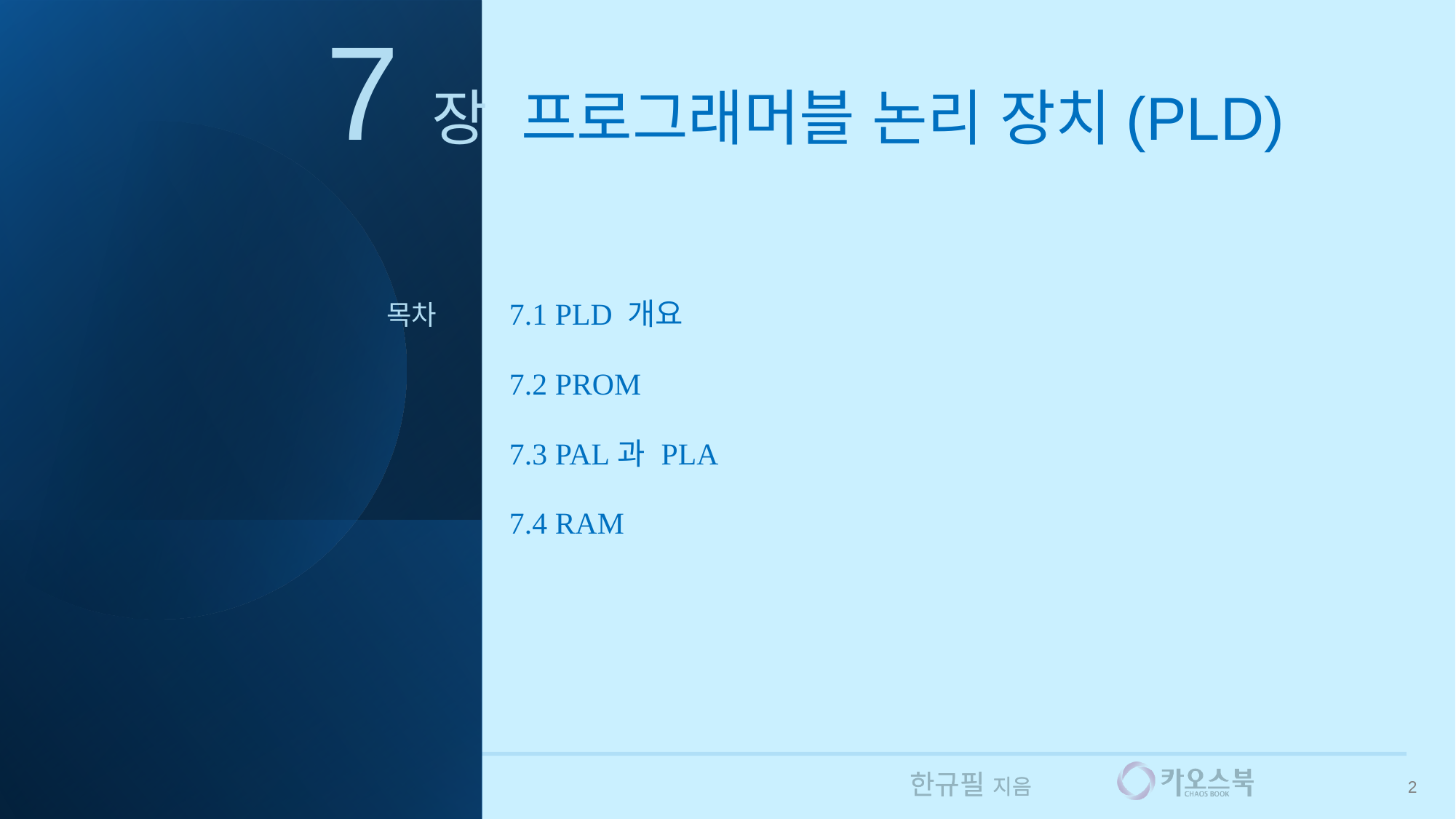

7장  프로그래머블 논리 장치(PLD)

7.1 PLD 개요
7.2 PROM
7.3 PAL과 PLA
7.4 RAM
# 목차

2